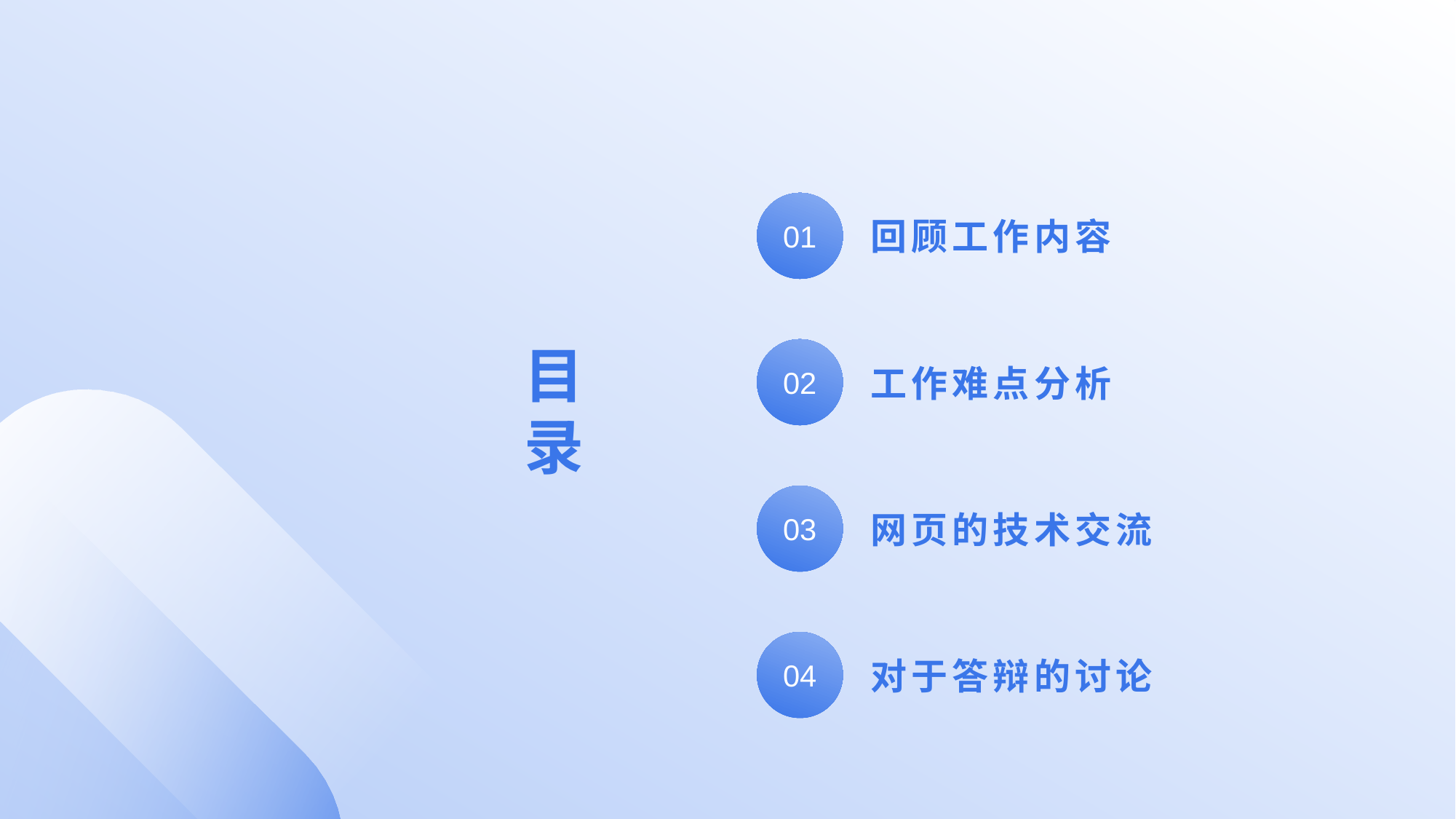

回顾工作内容
01
工作难点分析
目录
02
网页的技术交流
03
对于答辩的讨论
04